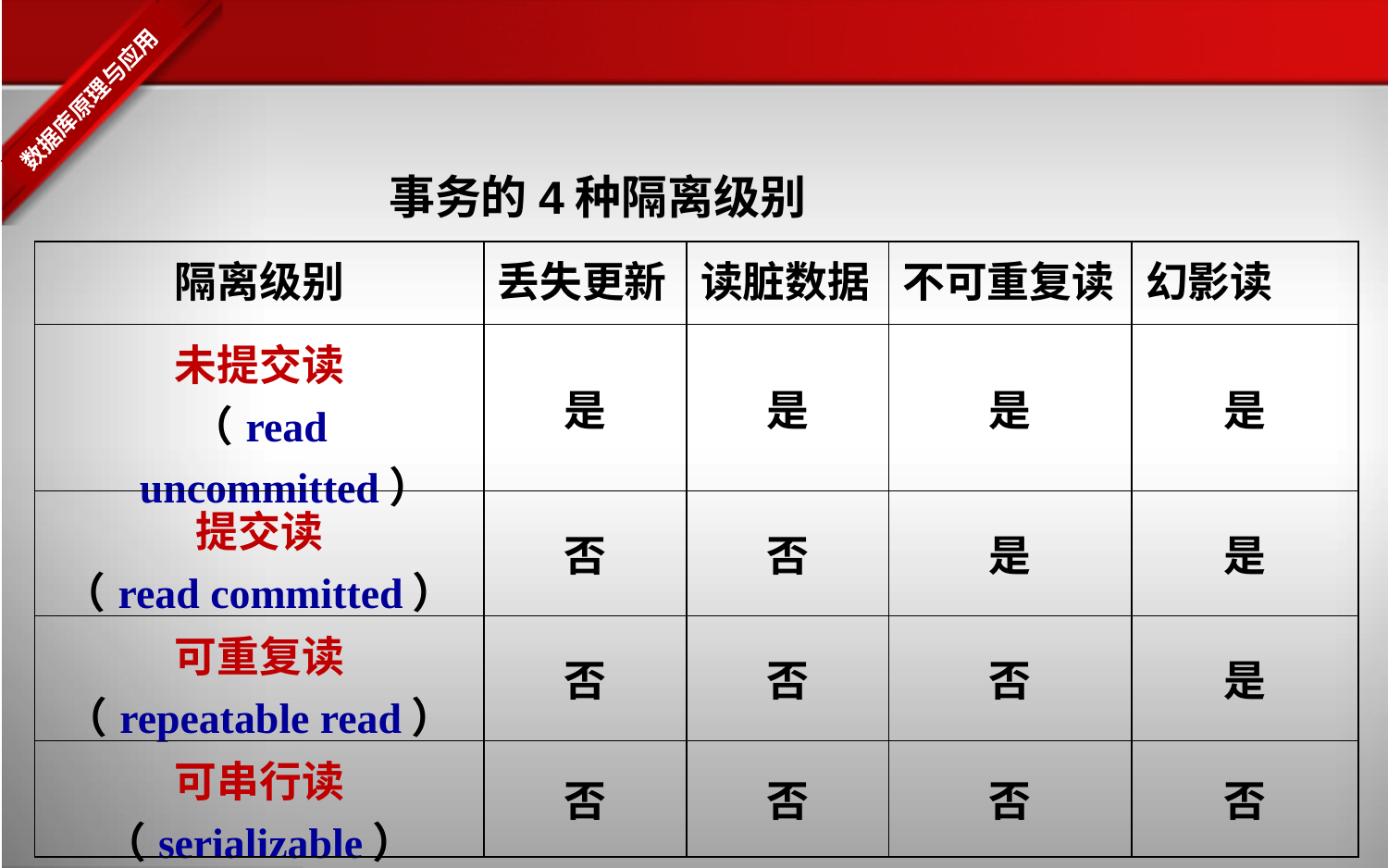

事务的4种隔离级别
| 隔离级别 | 丢失更新 | 读脏数据 | 不可重复读 | 幻影读 |
| --- | --- | --- | --- | --- |
| 未提交读 （read uncommitted） | 是 | 是 | 是 | 是 |
| 提交读 （read committed） | 否 | 否 | 是 | 是 |
| 可重复读 （repeatable read） | 否 | 否 | 否 | 是 |
| 可串行读 （serializable） | 否 | 否 | 否 | 否 |